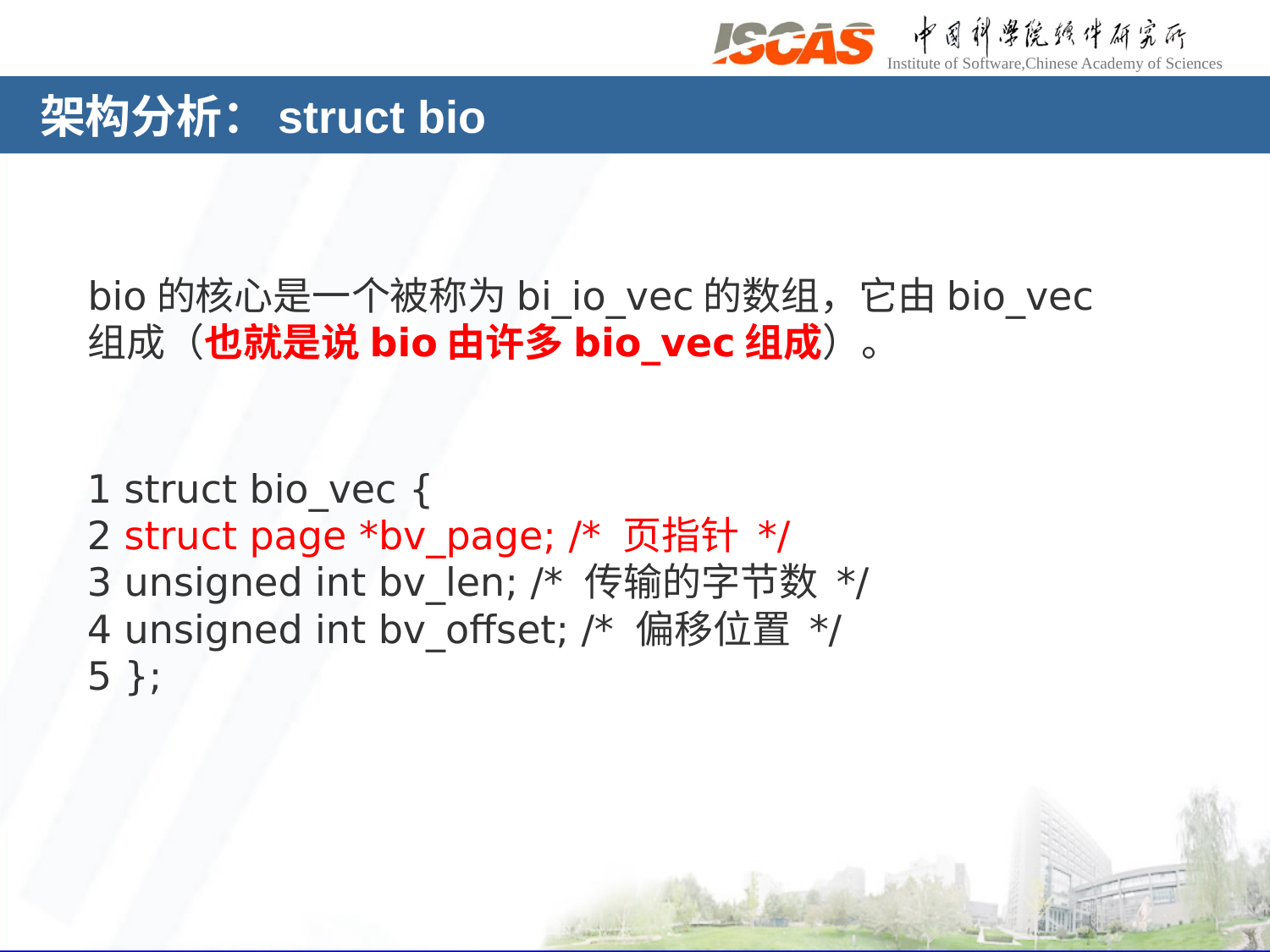

# 架构分析：struct bio
bio的核心是一个被称为bi_io_vec的数组，它由bio_vec组成（也就是说bio由许多bio_vec组成）。
1 struct bio_vec {
2 struct page *bv_page; /* 页指针 */
3 unsigned int bv_len; /* 传输的字节数 */
4 unsigned int bv_offset; /* 偏移位置 */
5 };